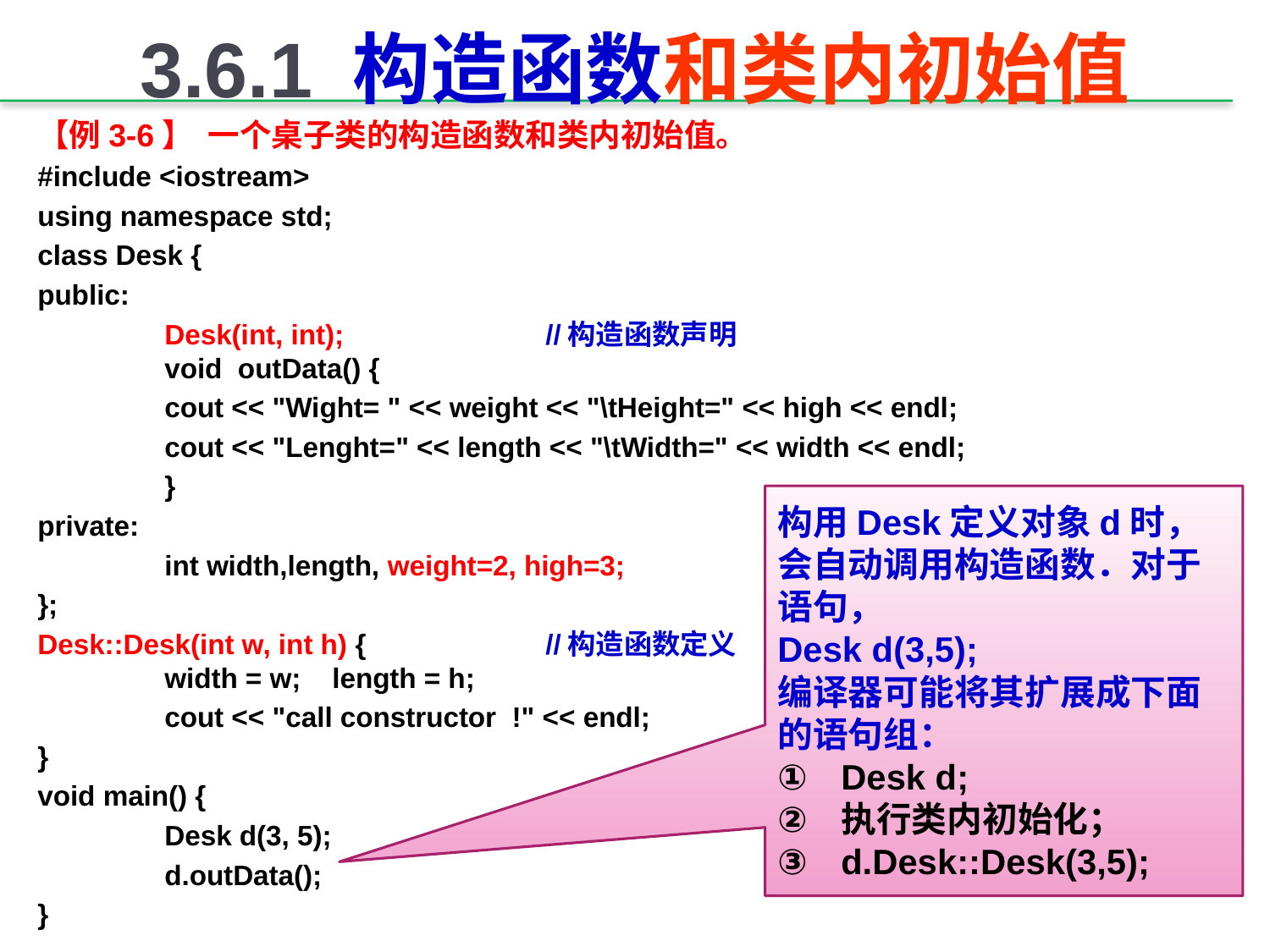

# 3.6.1 构造函数和类内初始值
【例3-6】  一个桌子类的构造函数和类内初始值。
#include <iostream>
using namespace std;
class Desk {
public:
	Desk(int, int);		//构造函数声明					void  outData() {
	cout << "Wight= " << weight << "\tHeight=" << high << endl;
	cout << "Lenght=" << length << "\tWidth=" << width << endl;
	}
private:
	int width,length, weight=2, high=3;
};
Desk::Desk(int w, int h) {		//构造函数定义					width = w;    length = h;
	cout << "call constructor  !" << endl;
}
void main() {
	Desk d(3, 5);
	d.outData();
}
构用Desk定义对象d时，会自动调用构造函数．对于语句，
Desk d(3,5);
编译器可能将其扩展成下面的语句组：
Desk d;
执行类内初始化；
d.Desk::Desk(3,5);